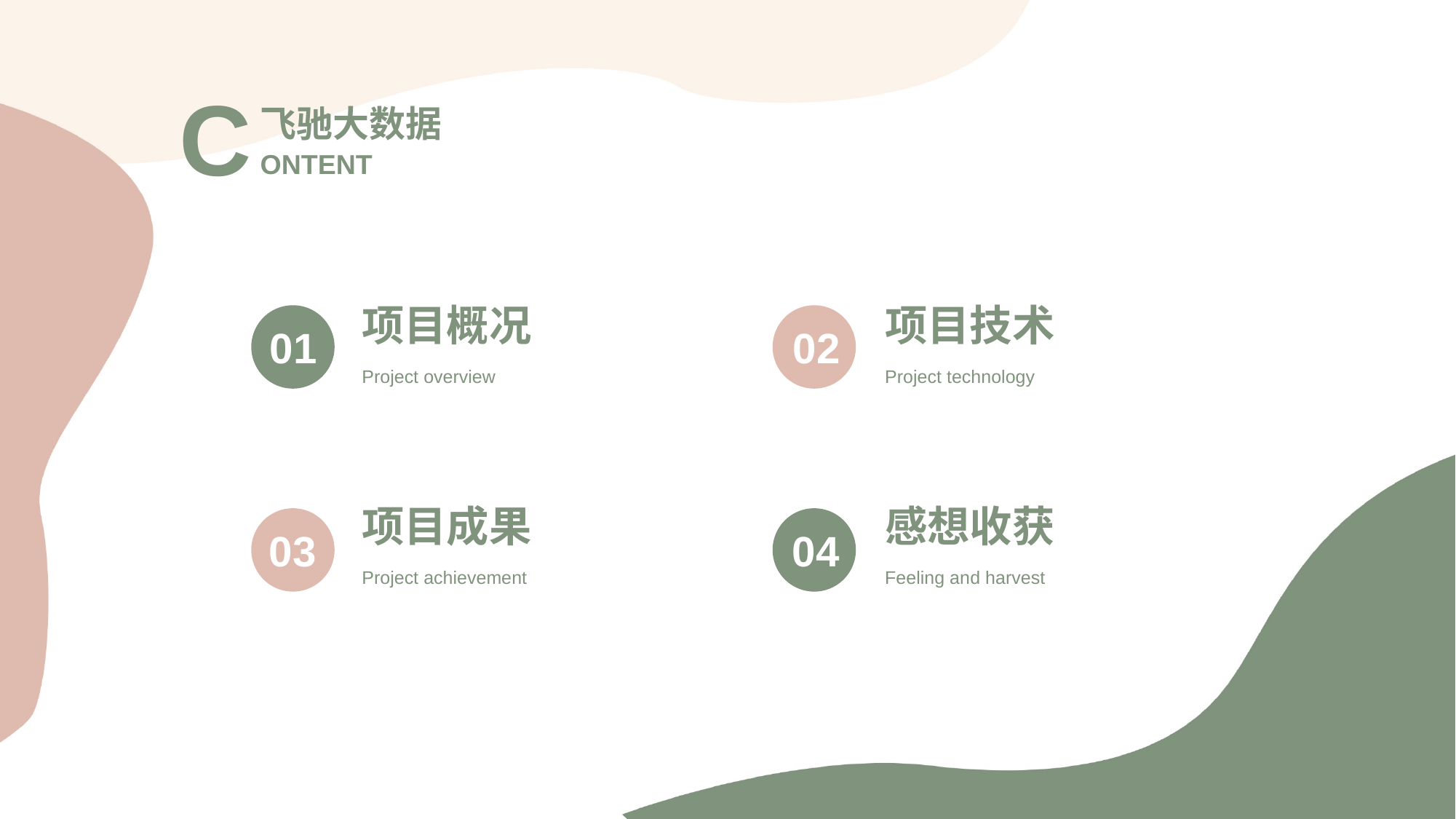

C
飞驰大数据
ONTENT
项目概况
项目技术

01
02
Project overview
Project technology
项目成果
感想收获

03
04
Project achievement
Feeling and harvest